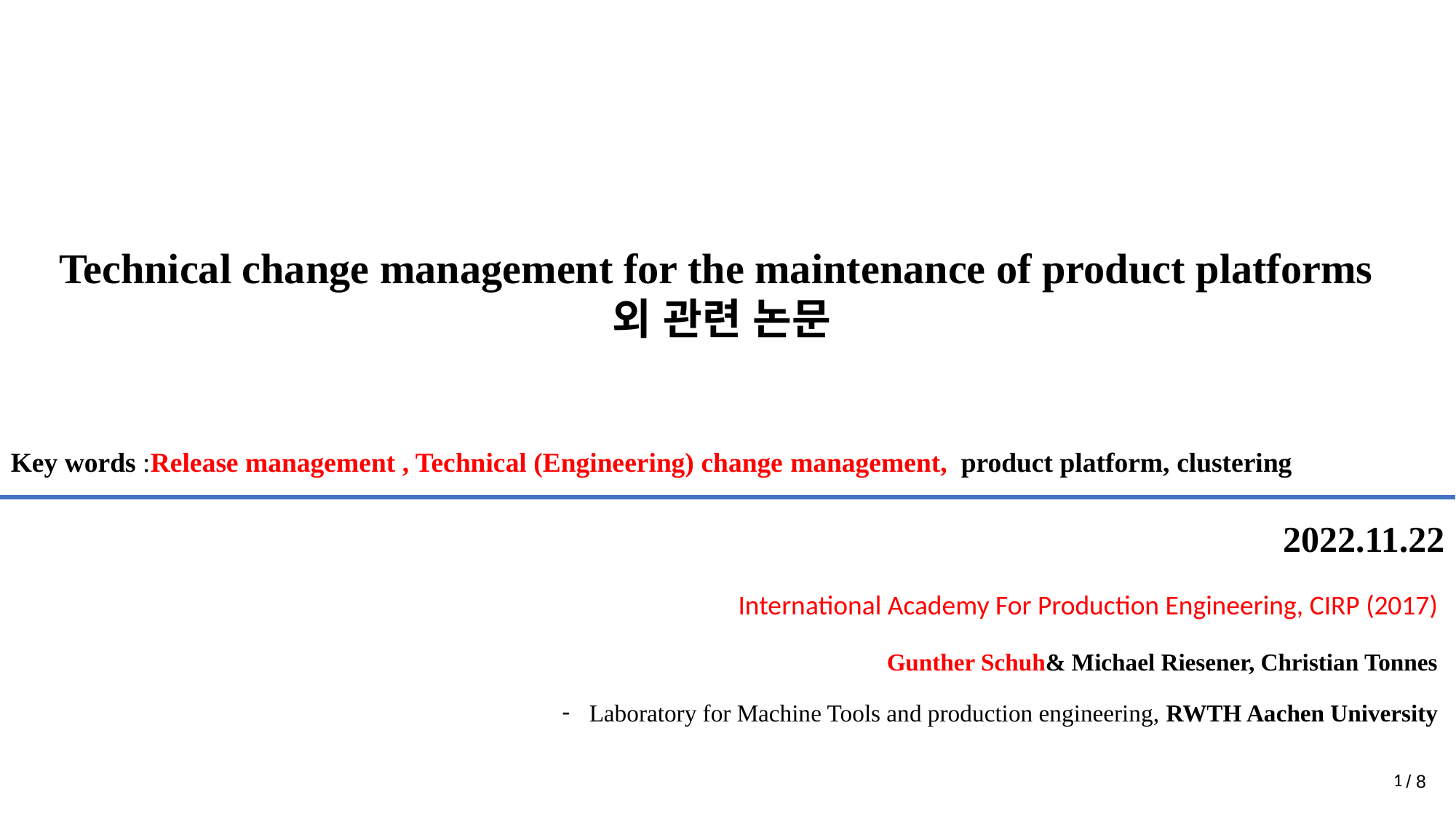

Technical change management for the maintenance of product platforms
외 관련 논문
Key words :Release management , Technical (Engineering) change management,  product platform, clustering

2022.11.22
International Academy For Production Engineering, CIRP (2017)
Gunther Schuh& Michael Riesener, Christian Tonnes
Laboratory for Machine Tools and production engineering, RWTH Aachen University
1